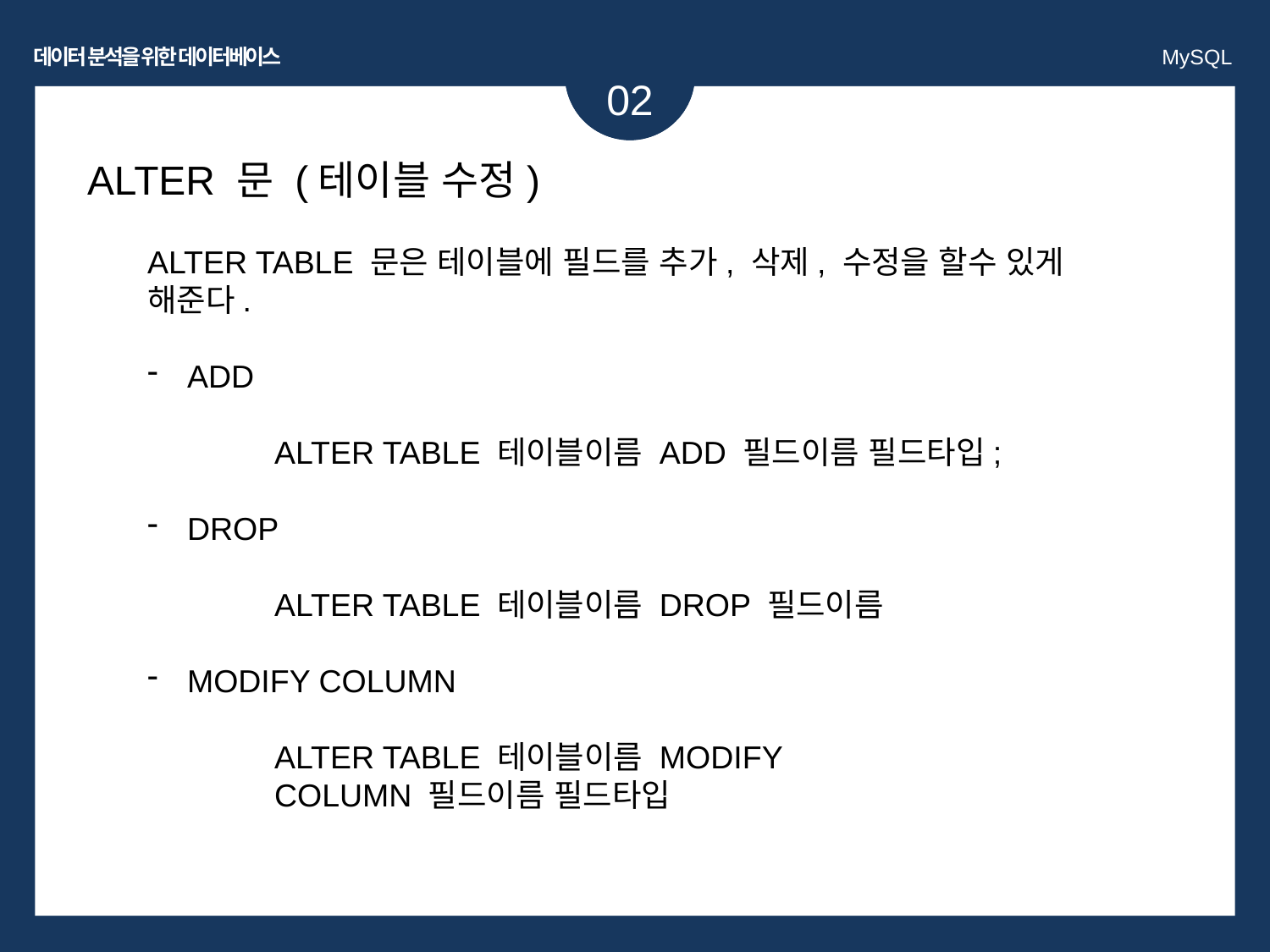

데이터 분석을 위한 데이터베이스
MySQL
02
ALTER 문 (테이블 수정)
ALTER TABLE 문은 테이블에 필드를 추가, 삭제, 수정을 할수 있게 해준다.

ADD

	ALTER TABLE 테이블이름 ADD 필드이름 필드타입;

DROP

	ALTER TABLE 테이블이름 DROP 필드이름

MODIFY COLUMN

	ALTER TABLE 테이블이름 MODIFY
	COLUMN 필드이름 필드타입